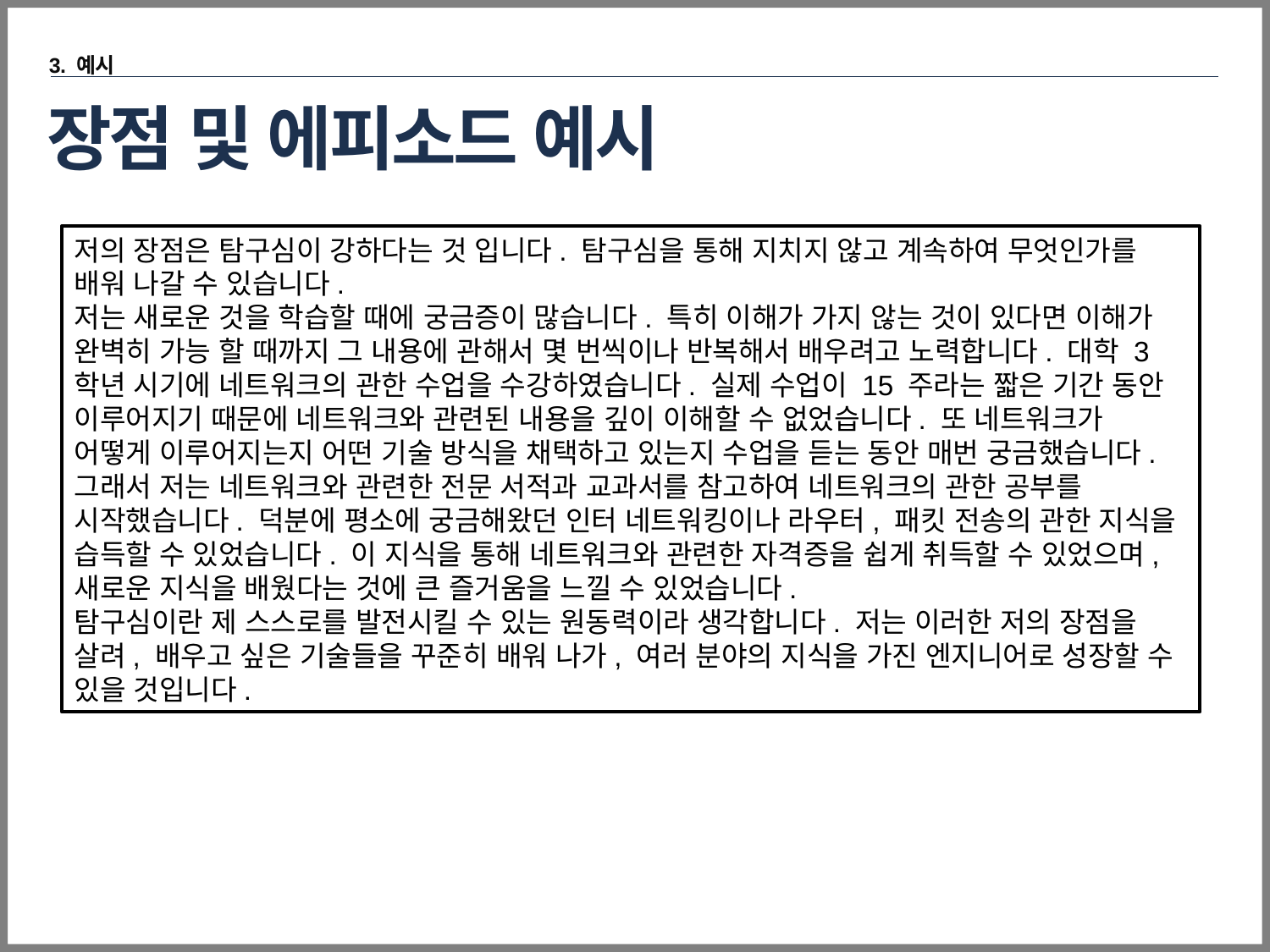

3. 예시
# 장점 및 에피소드 예시
저의 장점은 탐구심이 강하다는 것 입니다. 탐구심을 통해 지치지 않고 계속하여 무엇인가를 배워 나갈 수 있습니다.
저는 새로운 것을 학습할 때에 궁금증이 많습니다. 특히 이해가 가지 않는 것이 있다면 이해가 완벽히 가능 할 때까지 그 내용에 관해서 몇 번씩이나 반복해서 배우려고 노력합니다. 대학 3학년 시기에 네트워크의 관한 수업을 수강하였습니다. 실제 수업이 15 주라는 짧은 기간 동안 이루어지기 때문에 네트워크와 관련된 내용을 깊이 이해할 수 없었습니다. 또 네트워크가 어떻게 이루어지는지 어떤 기술 방식을 채택하고 있는지 수업을 듣는 동안 매번 궁금했습니다. 그래서 저는 네트워크와 관련한 전문 서적과 교과서를 참고하여 네트워크의 관한 공부를 시작했습니다. 덕분에 평소에 궁금해왔던 인터 네트워킹이나 라우터, 패킷 전송의 관한 지식을 습득할 수 있었습니다. 이 지식을 통해 네트워크와 관련한 자격증을 쉽게 취득할 수 있었으며, 새로운 지식을 배웠다는 것에 큰 즐거움을 느낄 수 있었습니다.
탐구심이란 제 스스로를 발전시킬 수 있는 원동력이라 생각합니다. 저는 이러한 저의 장점을 살려, 배우고 싶은 기술들을 꾸준히 배워 나가, 여러 분야의 지식을 가진 엔지니어로 성장할 수 있을 것입니다.